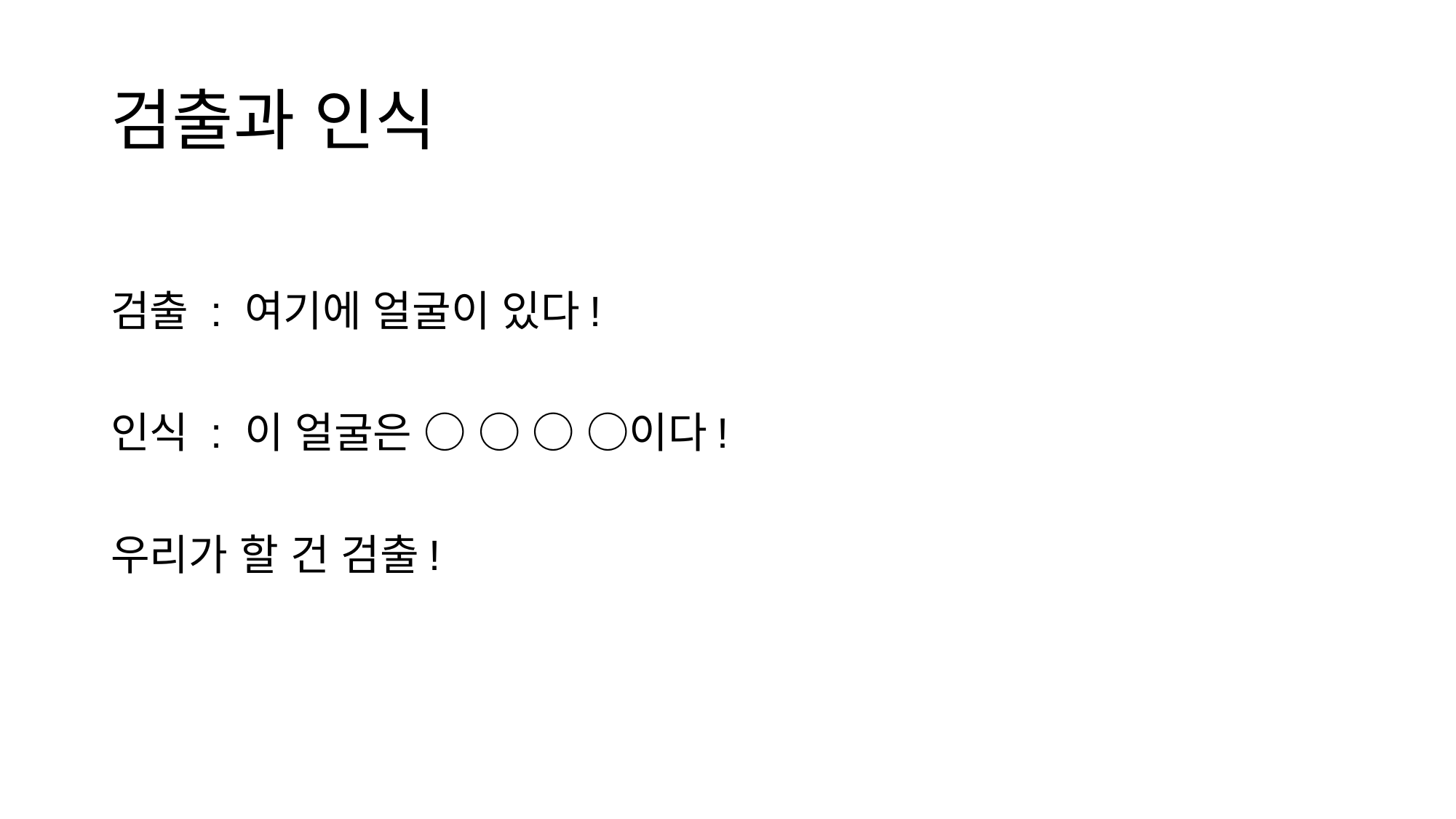

# 검출과 인식

검출 : 여기에 얼굴이 있다!

인식 : 이 얼굴은 ○ ○ ○ ○이다!

우리가 할 건 검출!